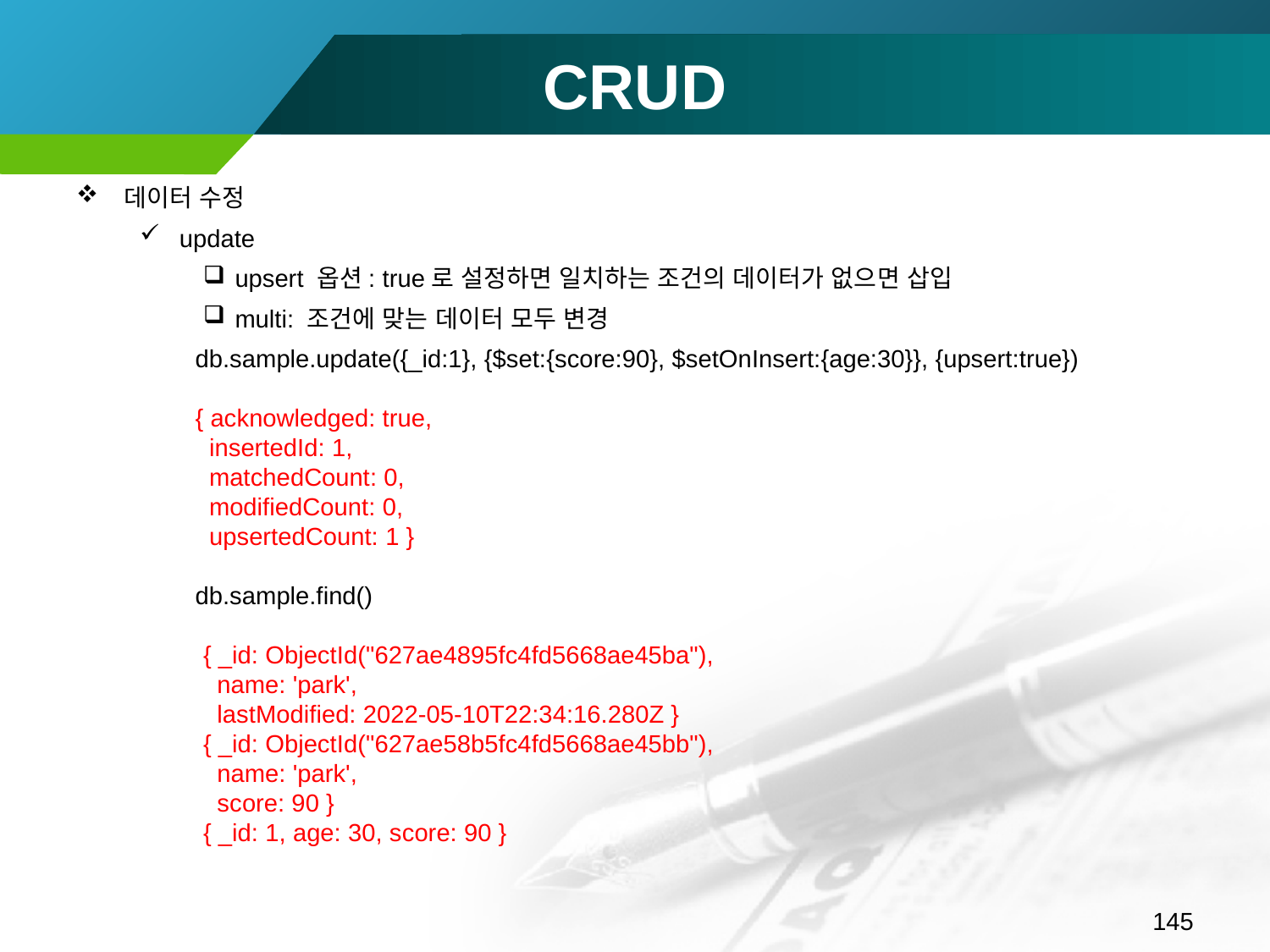

# CRUD
데이터 수정
update
upsert 옵션: true로 설정하면 일치하는 조건의 데이터가 없으면 삽입
multi: 조건에 맞는 데이터 모두 변경
db.sample.update({_id:1}, {$set:{score:90}, $setOnInsert:{age:30}}, {upsert:true})

{ acknowledged: true,
  insertedId: 1,
  matchedCount: 0,
  modifiedCount: 0,
  upsertedCount: 1 }

db.sample.find()

{ _id: ObjectId("627ae4895fc4fd5668ae45ba"),
  name: 'park',
  lastModified: 2022-05-10T22:34:16.280Z }
{ _id: ObjectId("627ae58b5fc4fd5668ae45bb"),
  name: 'park',
  score: 90 }
{ _id: 1, age: 30, score: 90 }

145